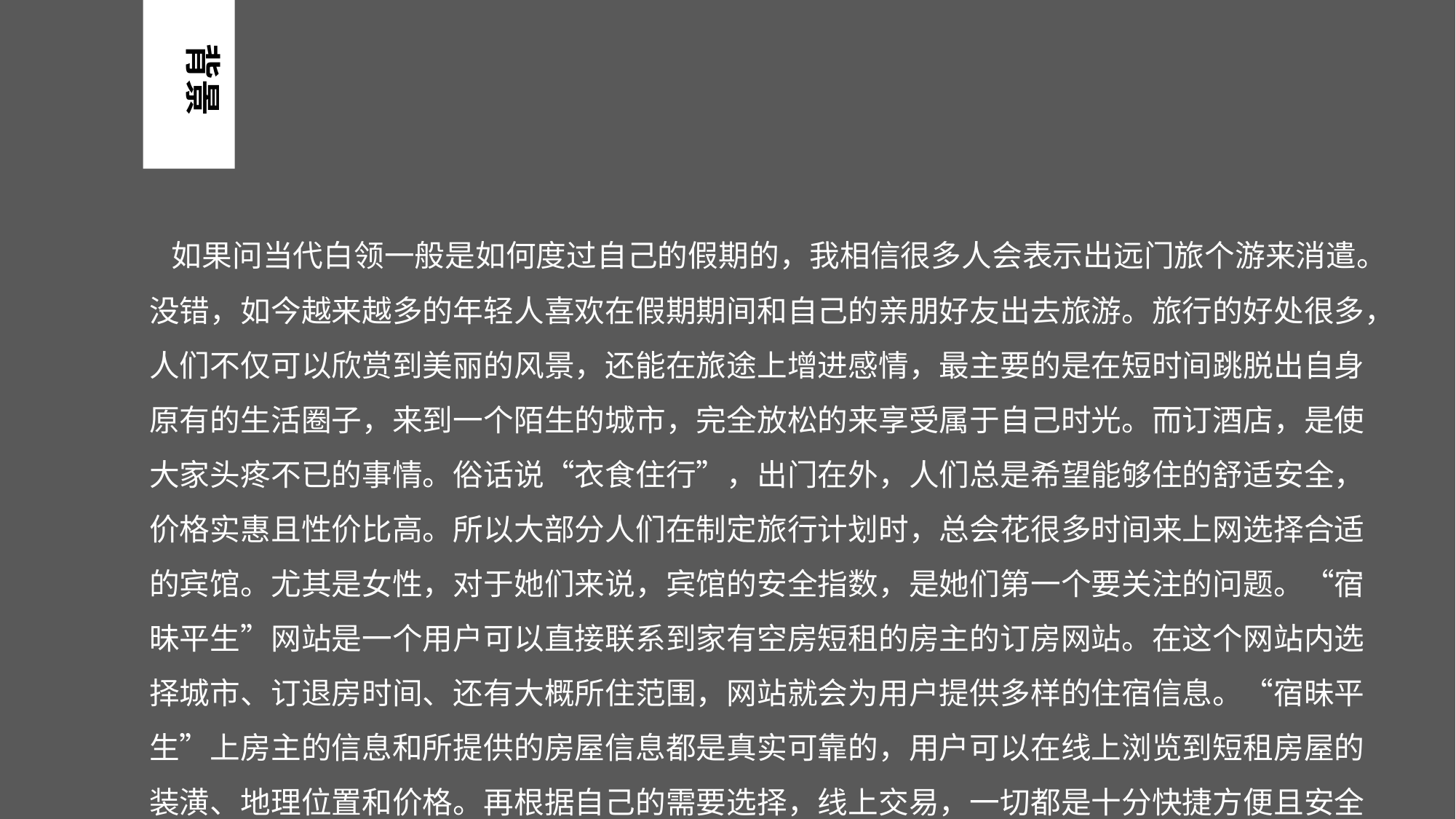

背景
  如果问当代白领一般是如何度过自己的假期的，我相信很多人会表示出远门旅个游来消遣。没错，如今越来越多的年轻人喜欢在假期期间和自己的亲朋好友出去旅游。旅行的好处很多，人们不仅可以欣赏到美丽的风景，还能在旅途上增进感情，最主要的是在短时间跳脱出自身原有的生活圈子，来到一个陌生的城市，完全放松的来享受属于自己时光。而订酒店，是使大家头疼不已的事情。俗话说“衣食住行”，出门在外，人们总是希望能够住的舒适安全，价格实惠且性价比高。所以大部分人们在制定旅行计划时，总会花很多时间来上网选择合适的宾馆。尤其是女性，对于她们来说，宾馆的安全指数，是她们第一个要关注的问题。“宿昧平生”网站是一个用户可以直接联系到家有空房短租的房主的订房网站。在这个网站内选择城市、订退房时间、还有大概所住范围，网站就会为用户提供多样的住宿信息。“宿昧平生”上房主的信息和所提供的房屋信息都是真实可靠的，用户可以在线上浏览到短租房屋的装潢、地理位置和价格。再根据自己的需要选择，线上交易，一切都是十分快捷方便且安全系数高的。